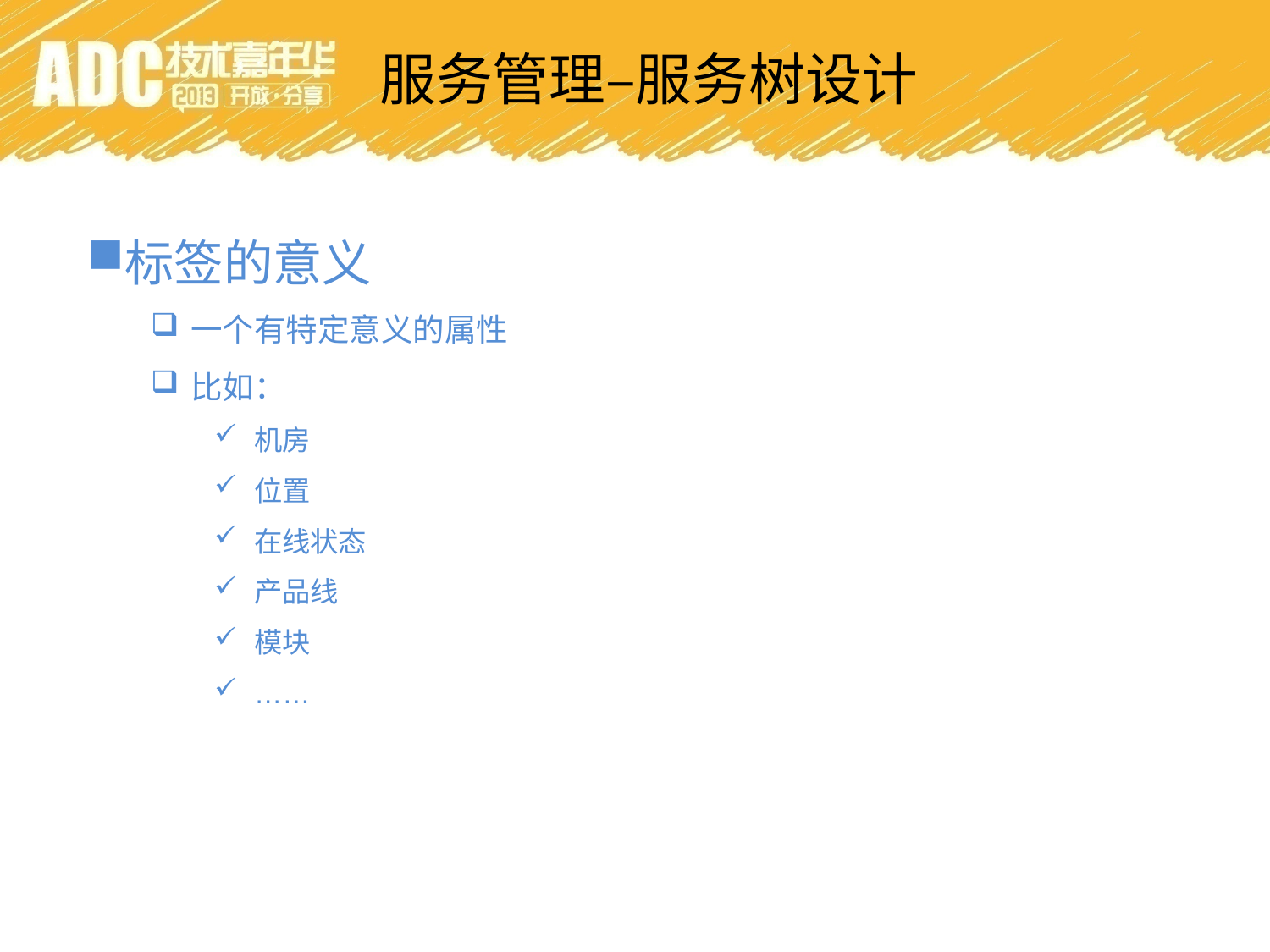

服务管理–服务树设计
标签的意义
一个有特定意义的属性
比如：
机房
位置
在线状态
产品线
模块
……